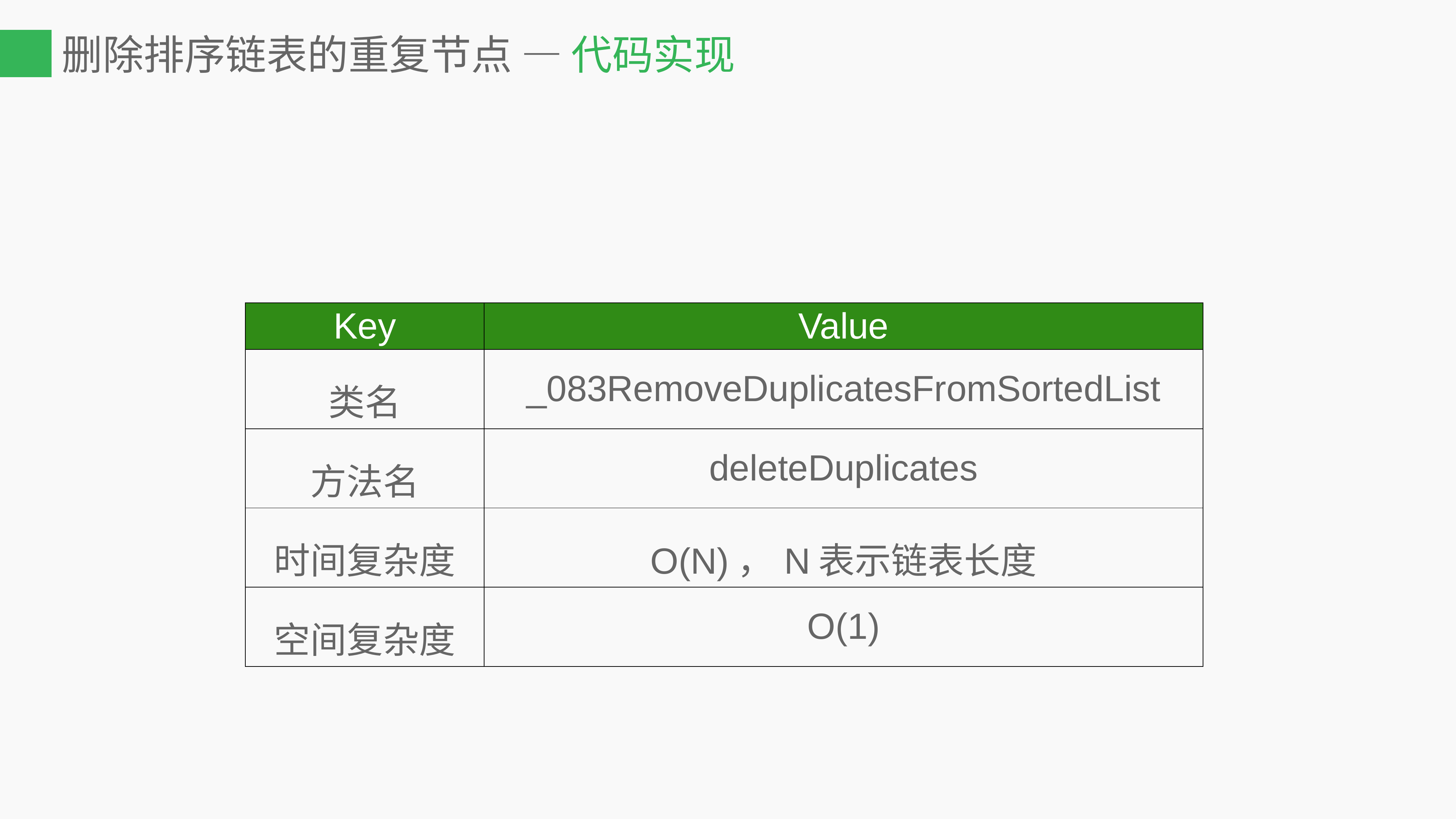

# 删除排序链表的重复节点 — 代码实现
| Key | Value |
| --- | --- |
| 类名 | \_083RemoveDuplicatesFromSortedList |
| 方法名 | deleteDuplicates |
| 时间复杂度 | O(N)，N表示链表长度 |
| 空间复杂度 | O(1) |